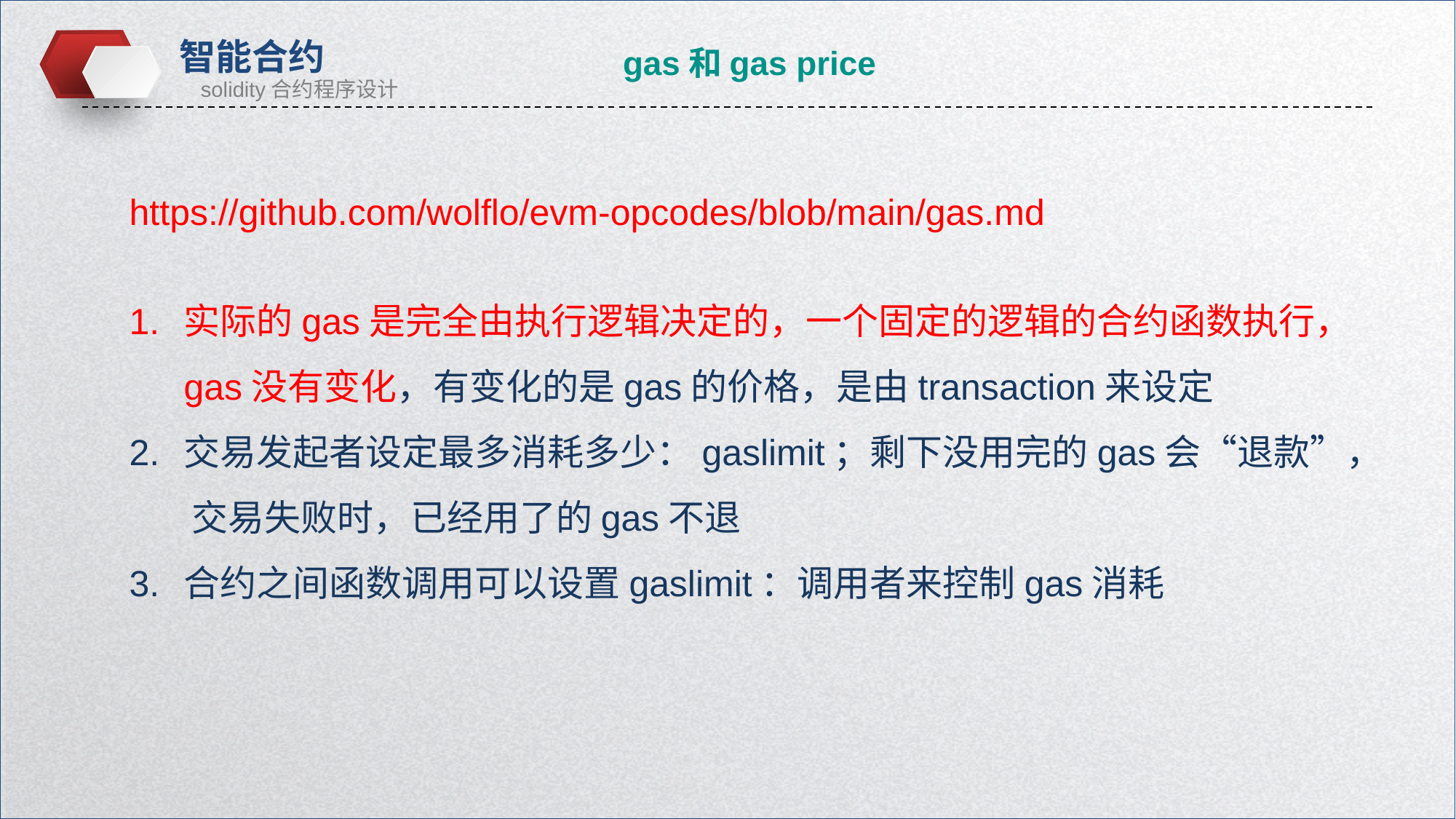

gas和gas price
https://github.com/wolflo/evm-opcodes/blob/main/gas.md

实际的gas是完全由执行逻辑决定的，一个固定的逻辑的合约函数执行，gas没有变化，有变化的是gas的价格，是由transaction来设定
交易发起者设定最多消耗多少：gaslimit；剩下没用完的gas会“退款”， 交易失败时，已经用了的gas不退
合约之间函数调用可以设置gaslimit：调用者来控制gas消耗